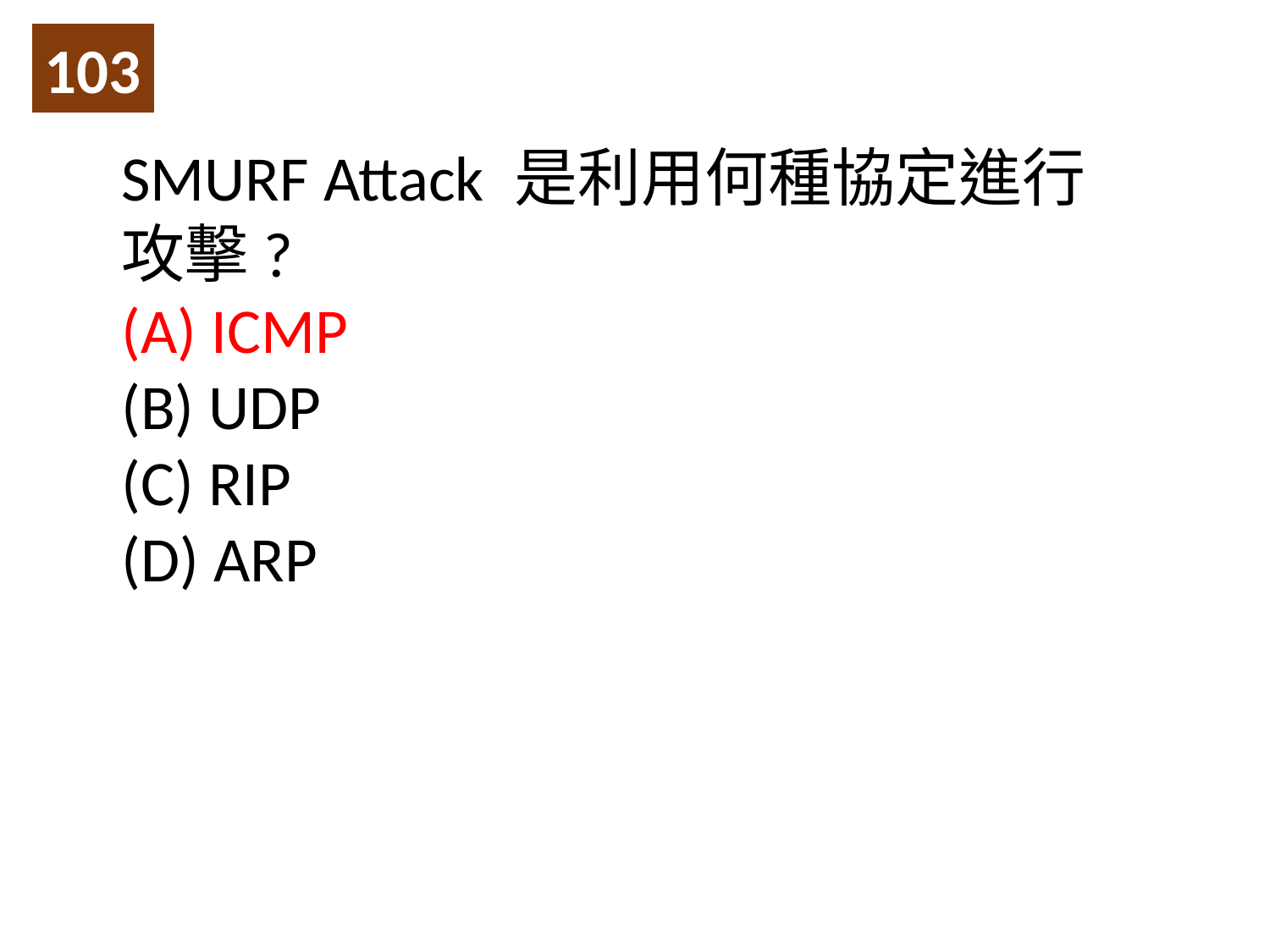

103
SMURF Attack 是利用何種協定進行攻擊?
(A) ICMP
(B) UDP
(C) RIP
(D) ARP